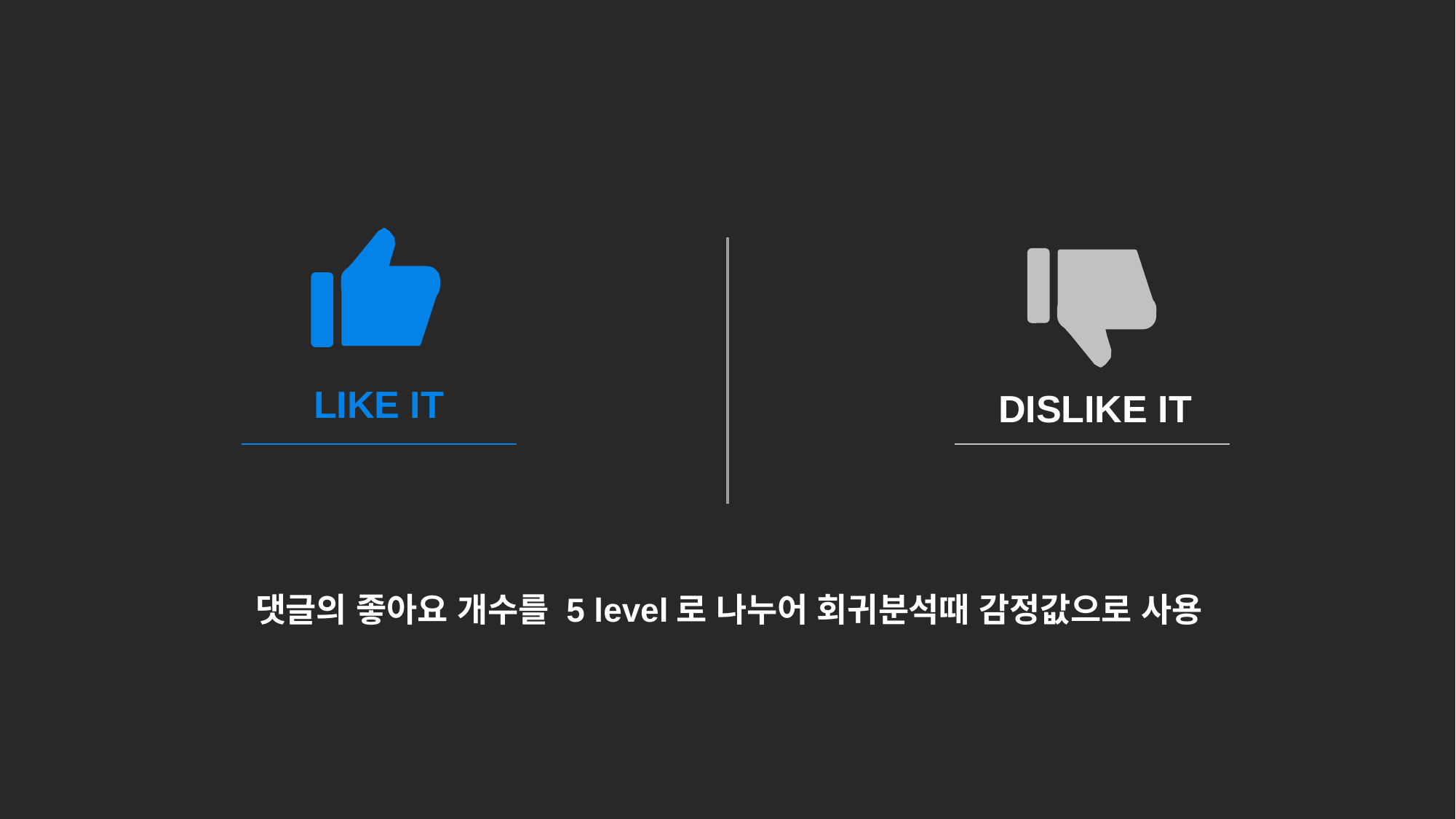

LIKE IT
DISLIKE IT
댓글의 좋아요 개수를 5 level로 나누어 회귀분석때 감정값으로 사용